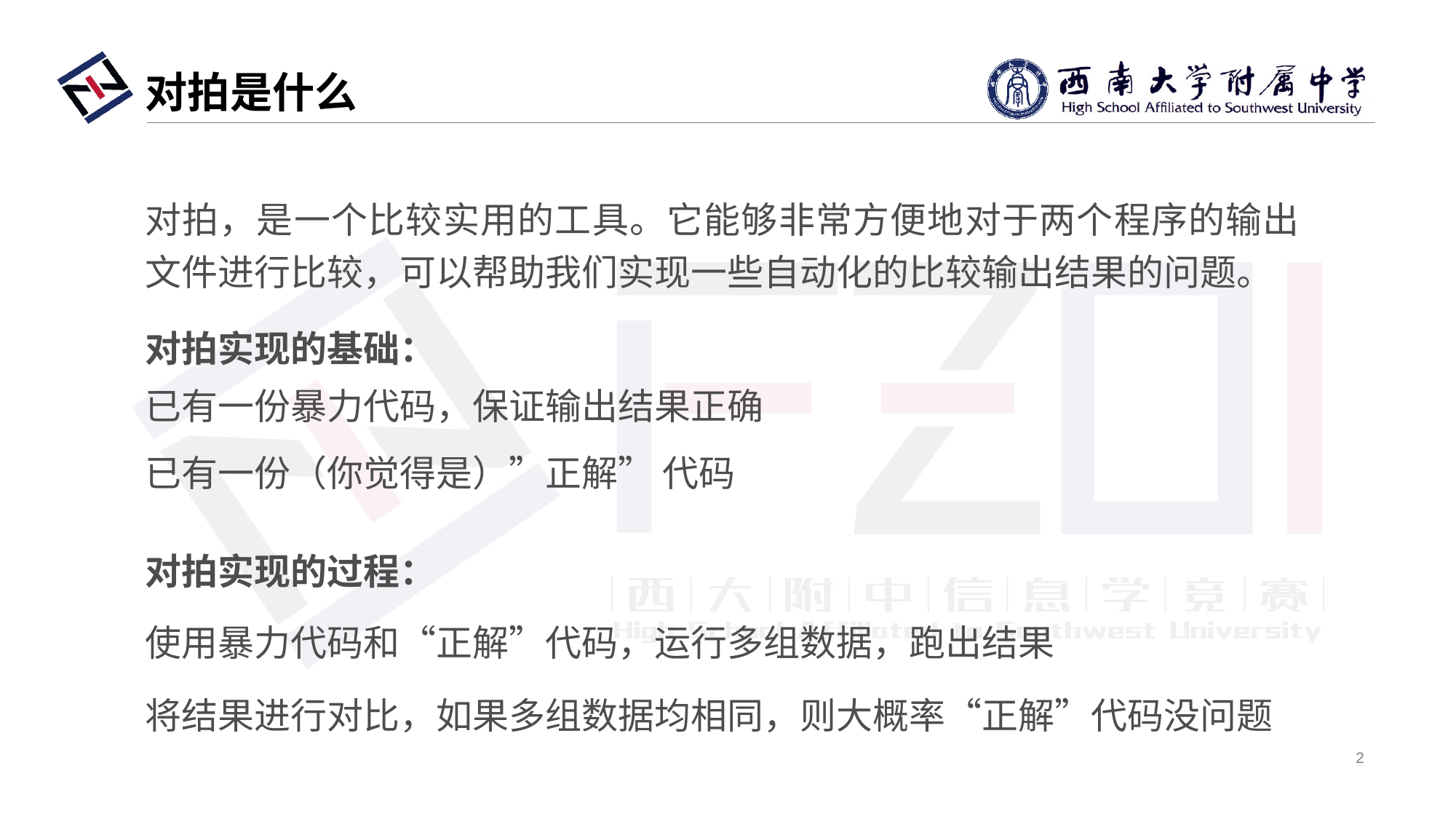

# 对拍是什么
对拍，是一个比较实用的工具。它能够非常方便地对于两个程序的输出文件进行比较，可以帮助我们实现一些自动化的比较输出结果的问题。
对拍实现的基础：
已有一份暴力代码，保证输出结果正确
已有一份（你觉得是）”正解” 代码
对拍实现的过程：
使用暴力代码和“正解”代码，运行多组数据，跑出结果
将结果进行对比，如果多组数据均相同，则大概率“正解”代码没问题

2